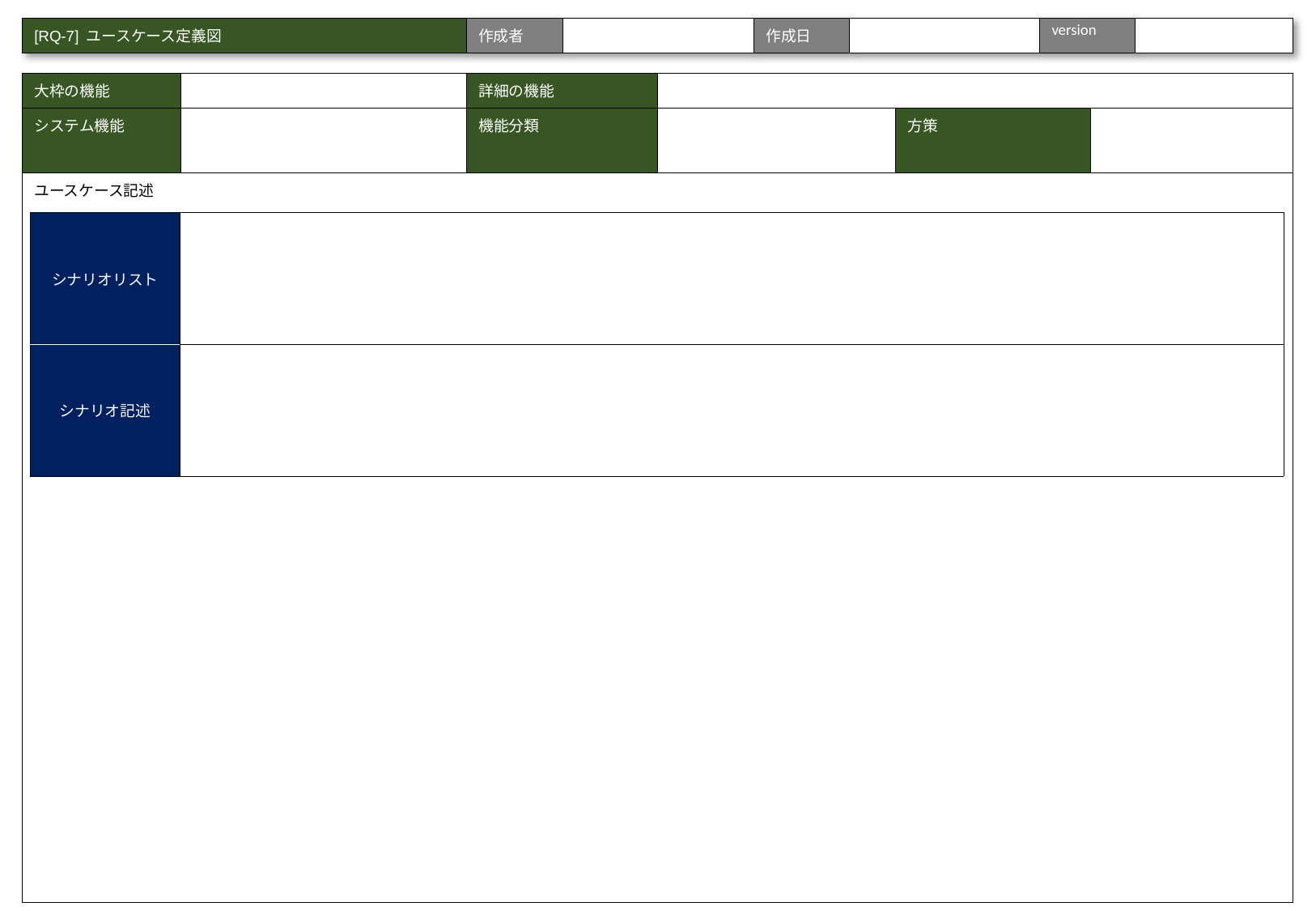

| シナリオリスト |  |
| --- | --- |
| シナリオ記述 |  |